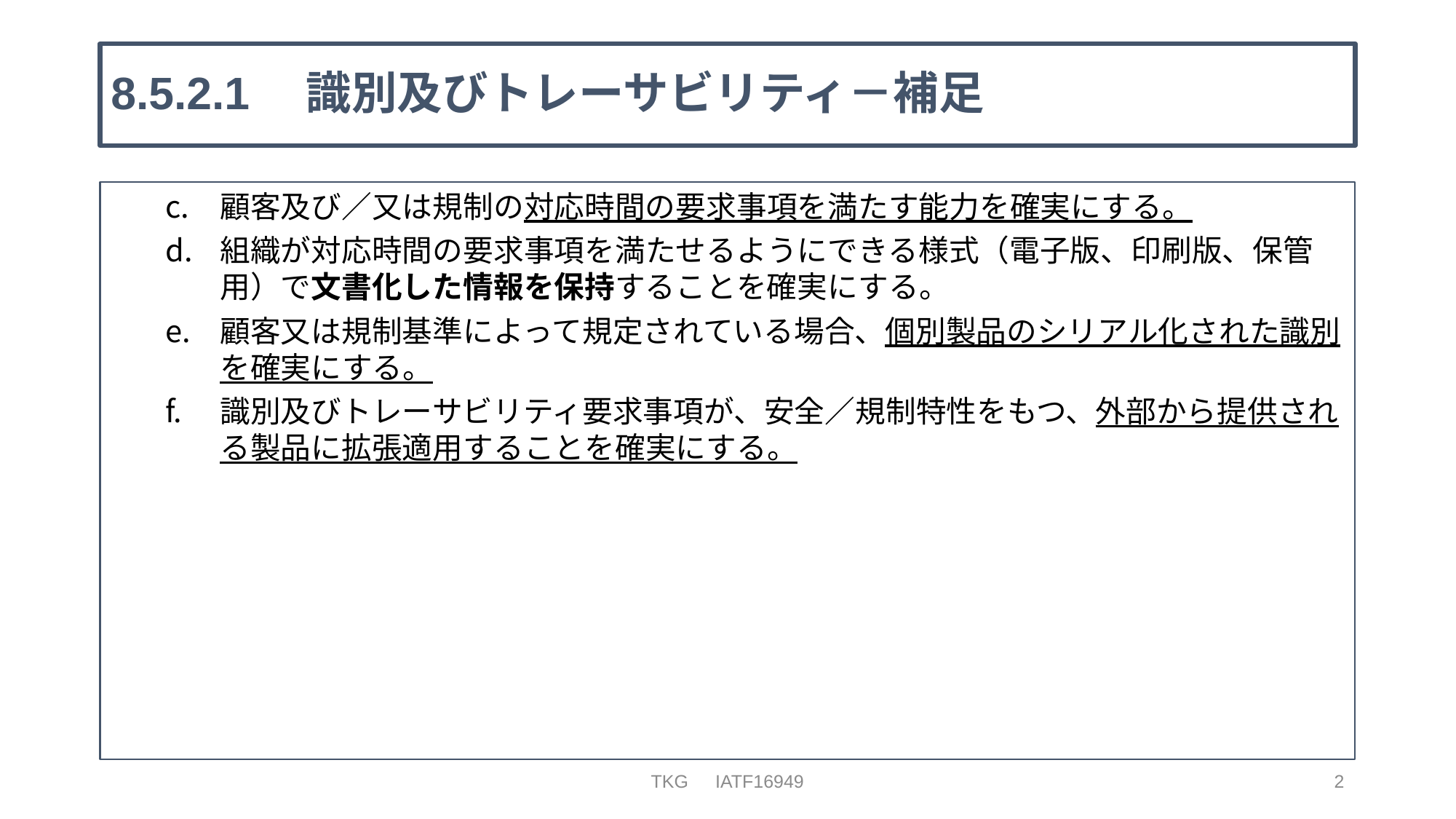

# 8.5.2.1　識別及びトレーサビリティ－補足
顧客及び／又は規制の対応時間の要求事項を満たす能力を確実にする。
組織が対応時間の要求事項を満たせるようにできる様式（電子版、印刷版、保管用）で文書化した情報を保持することを確実にする。
顧客又は規制基準によって規定されている場合、個別製品のシリアル化された識別を確実にする。
識別及びトレーサビリティ要求事項が、安全／規制特性をもつ、外部から提供される製品に拡張適用することを確実にする。

TKG　IATF16949
2